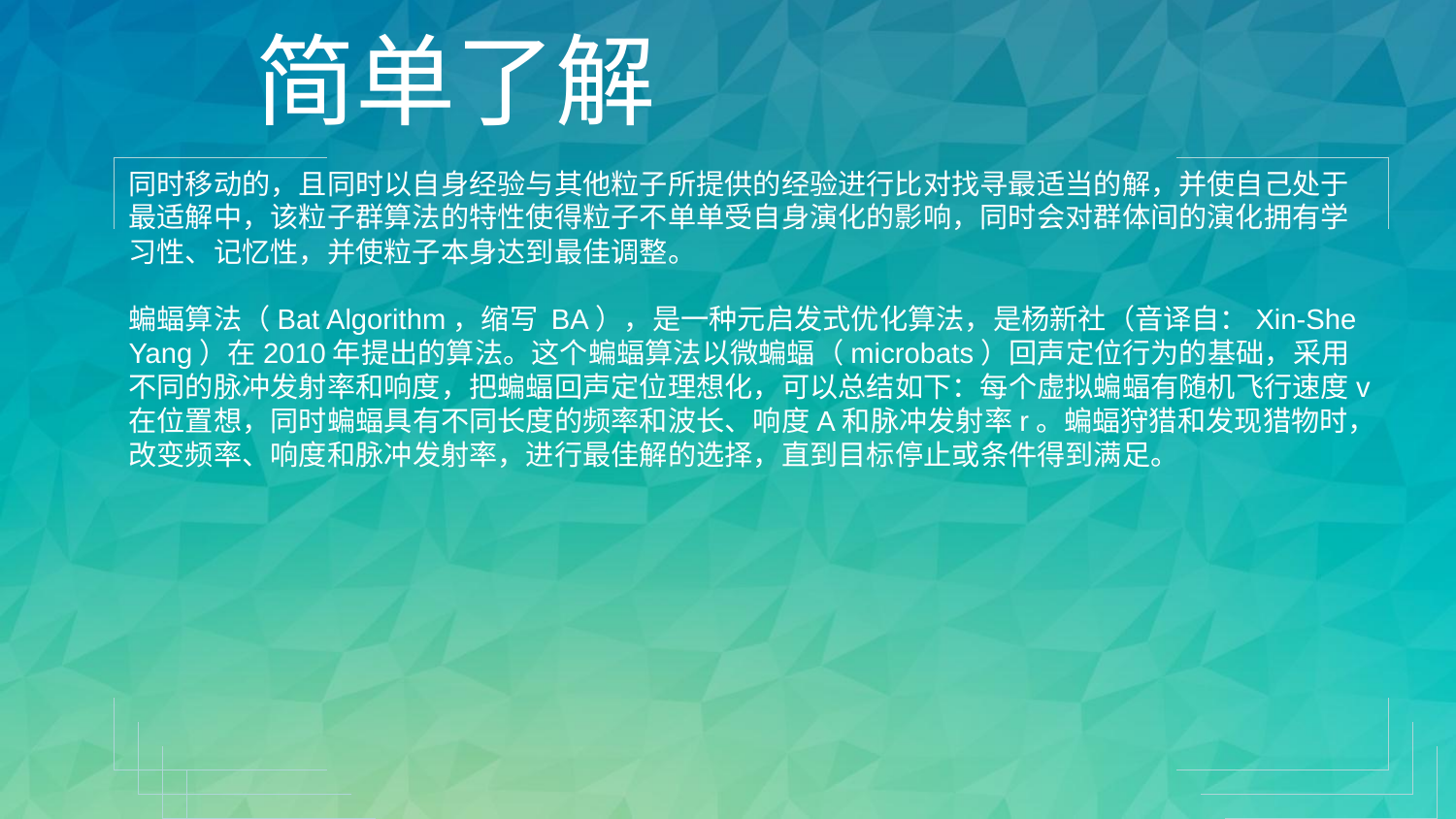

简单了解
同时移动的，且同时以自身经验与其他粒子所提供的经验进行比对找寻最适当的解，并使自己处于最适解中，该粒子群算法的特性使得粒子不单单受自身演化的影响，同时会对群体间的演化拥有学习性、记忆性，并使粒子本身达到最佳调整。

蝙蝠算法（Bat Algorithm，缩写 BA），是一种元启发式优化算法，是杨新社（音译自：Xin-She Yang）在2010年提出的算法。这个蝙蝠算法以微蝙蝠（microbats）回声定位行为的基础，采用不同的脉冲发射率和响度，把蝙蝠回声定位理想化，可以总结如下：每个虚拟蝙蝠有随机飞行速度v在位置想，同时蝙蝠具有不同长度的频率和波长、响度A和脉冲发射率r。蝙蝠狩猎和发现猎物时，改变频率、响度和脉冲发射率，进行最佳解的选择，直到目标停止或条件得到满足。